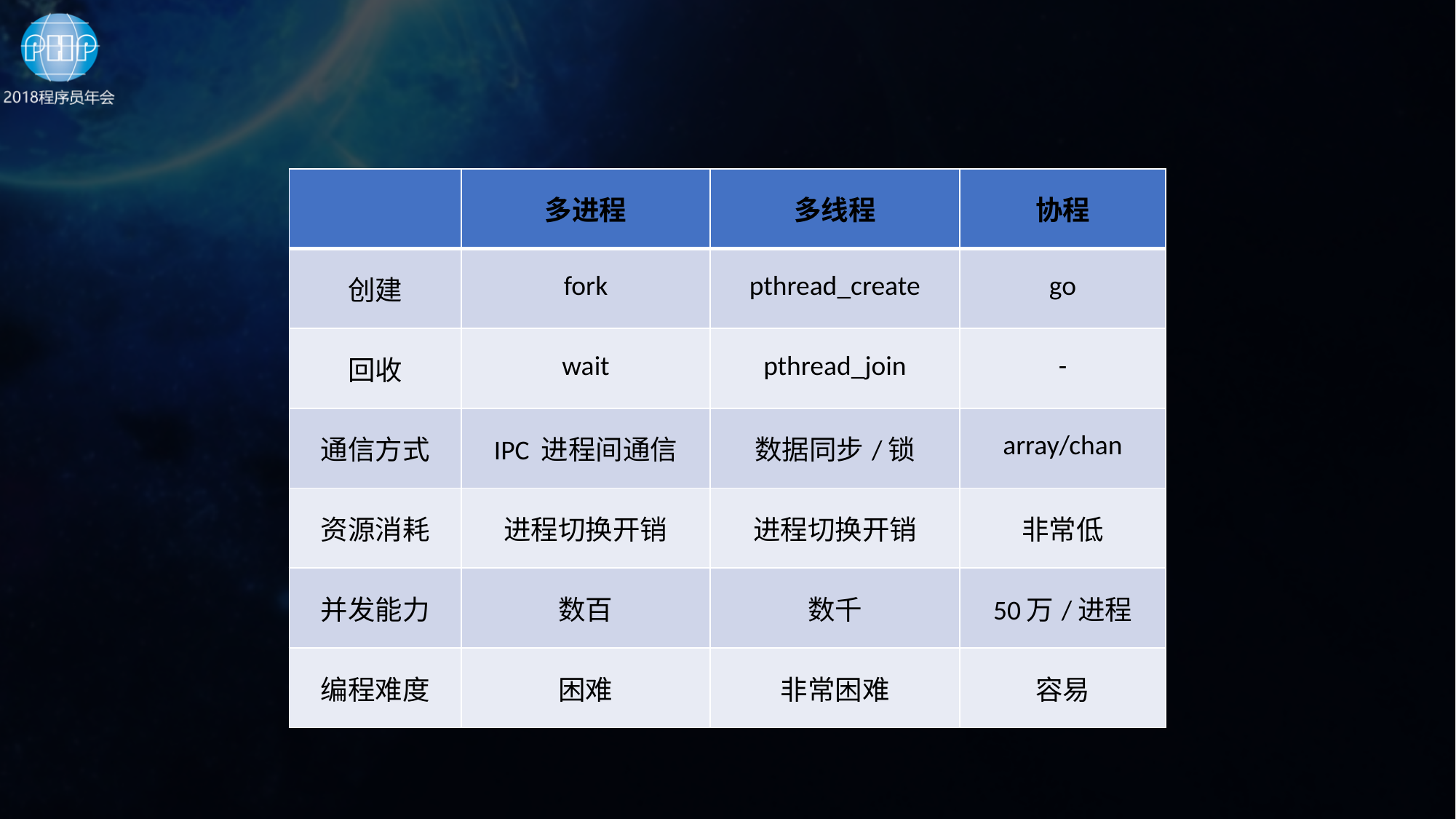

|  | 多进程 | 多线程 | 协程 |
| --- | --- | --- | --- |
| 创建 | fork | pthread\_create | go |
| 回收 | wait | pthread\_join | - |
| 通信方式 | IPC 进程间通信 | 数据同步/锁 | array/chan |
| 资源消耗 | 进程切换开销 | 进程切换开销 | 非常低 |
| 并发能力 | 数百 | 数千 | 50万/进程 |
| 编程难度 | 困难 | 非常困难 | 容易 |